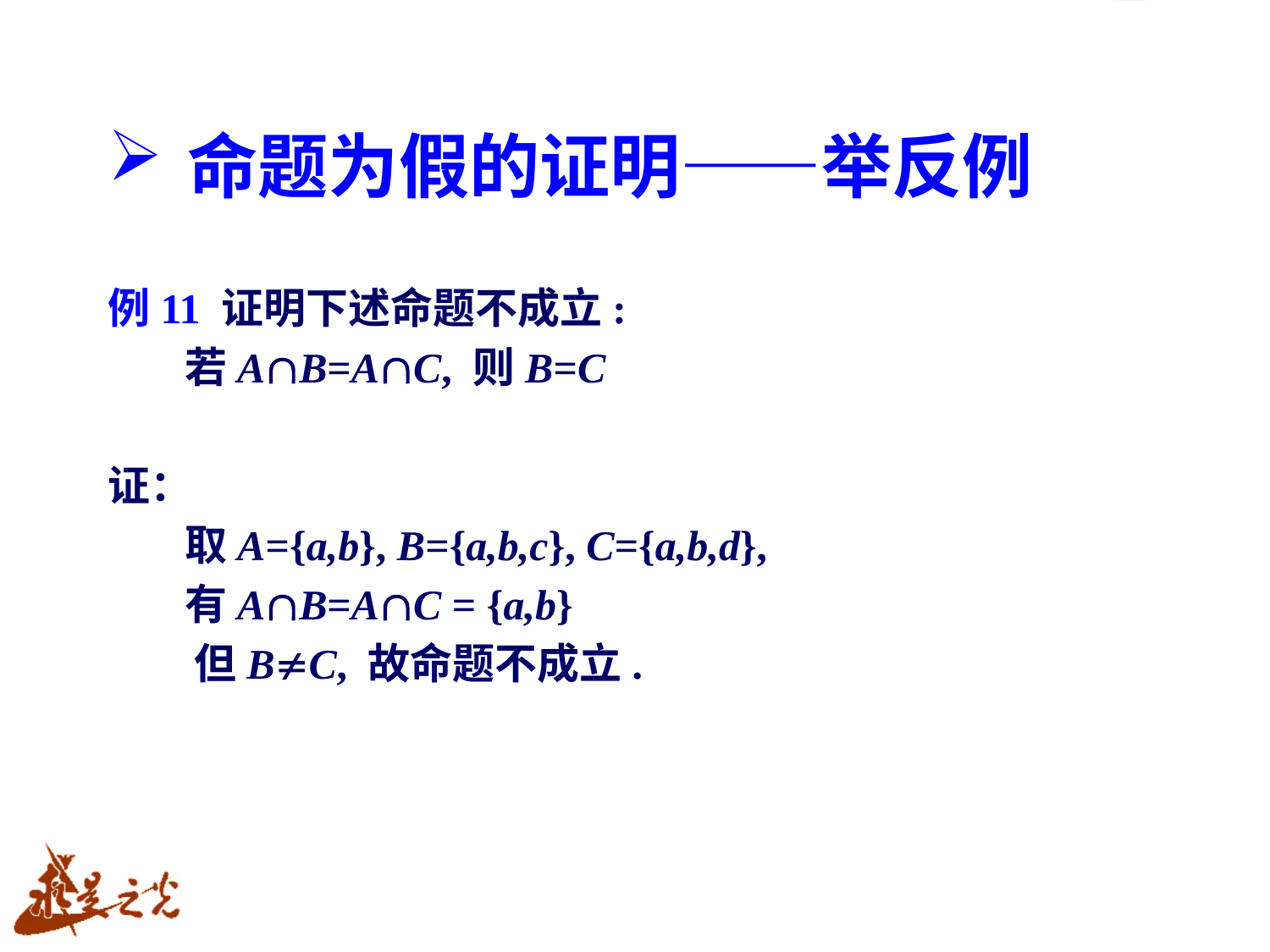

# 命题为假的证明——举反例
例11 证明下述命题不成立:
       若A∩B=A∩C, 则B=C

证：
       取A={a,b}, B={a,b,c}, C={a,b,d},
       有A∩B=A∩C = {a,b}
	   但B≠C, 故命题不成立.
49